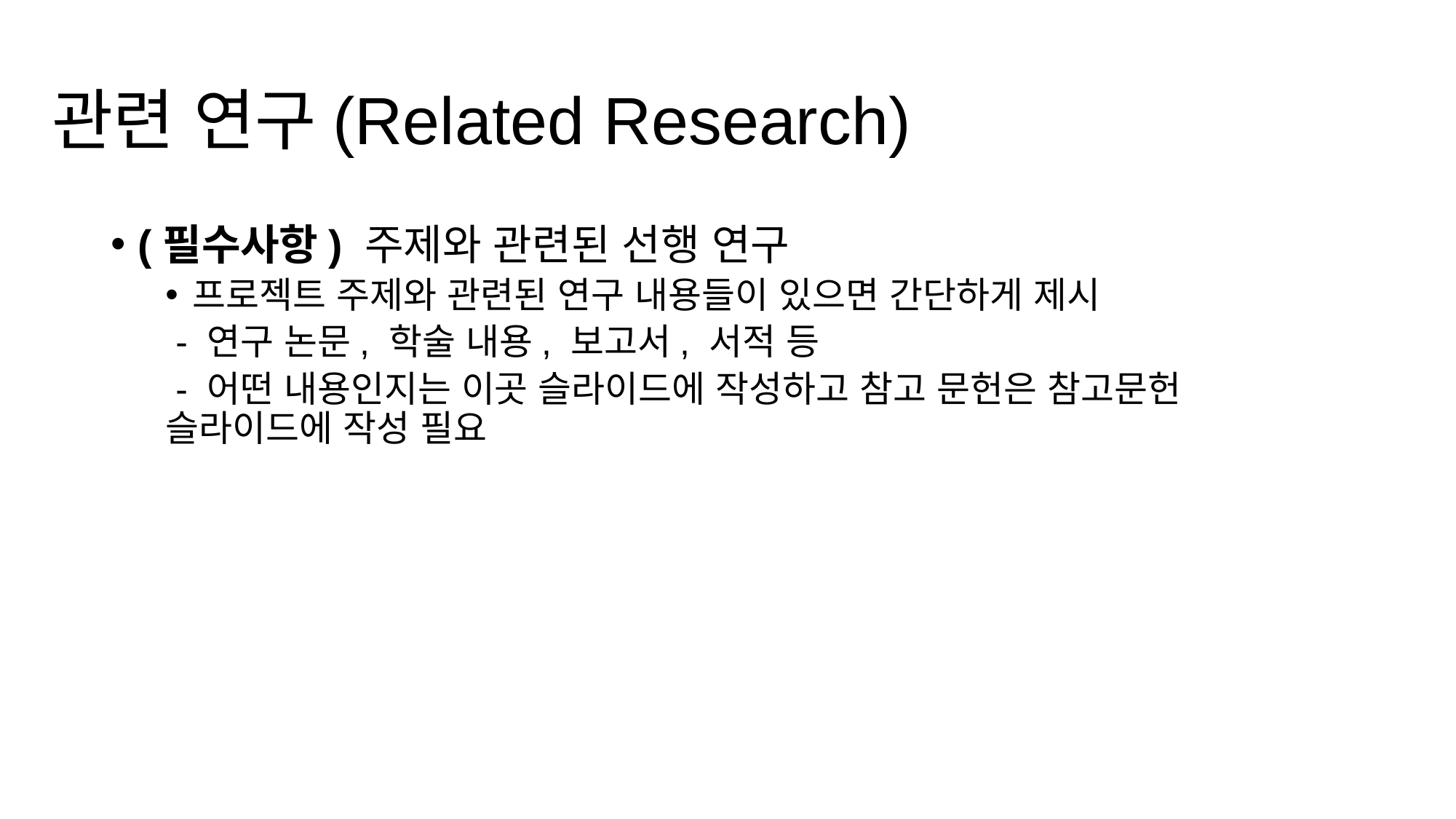

# 관련 연구(Related Research)
(필수사항) 주제와 관련된 선행 연구
프로젝트 주제와 관련된 연구 내용들이 있으면 간단하게 제시
 - 연구 논문, 학술 내용, 보고서, 서적 등
 - 어떤 내용인지는 이곳 슬라이드에 작성하고 참고 문헌은 참고문헌 슬라이드에 작성 필요